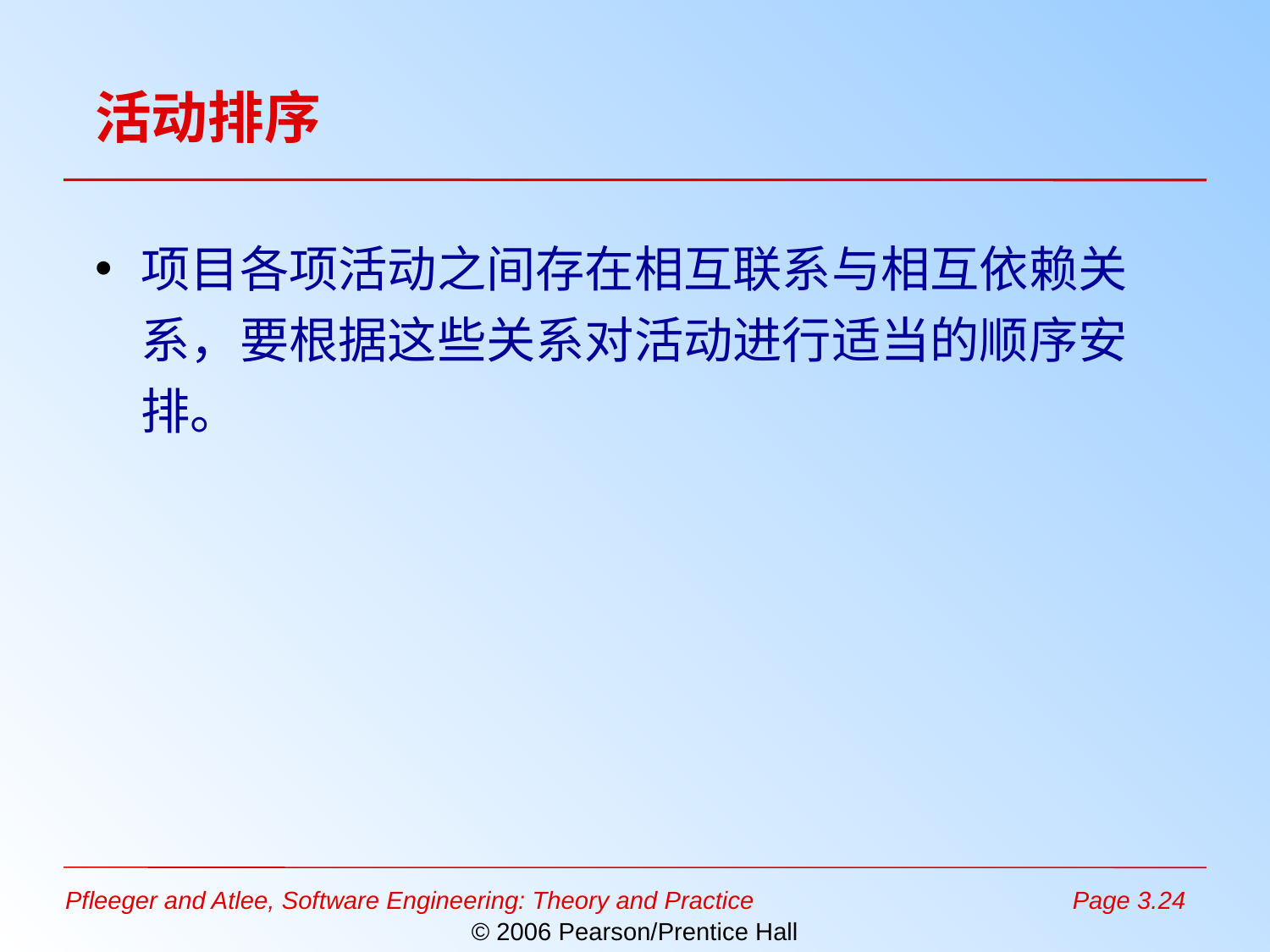

# 活动排序
项目各项活动之间存在相互联系与相互依赖关系，要根据这些关系对活动进行适当的顺序安排。